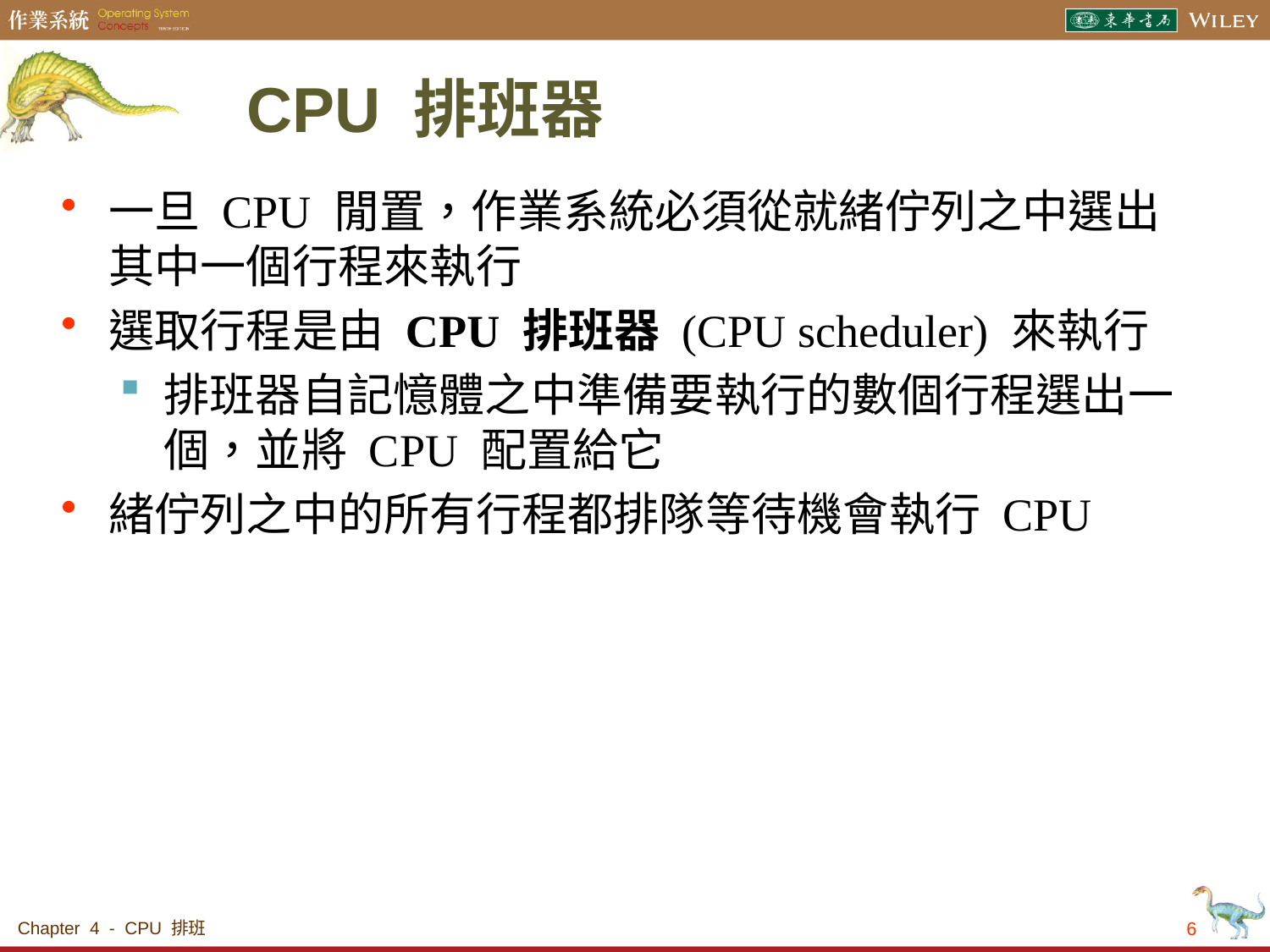

# CPU 排班器
一旦 CPU 閒置，作業系統必須從就緒佇列之中選出其中一個行程來執行
選取行程是由 CPU 排班器 (CPU scheduler) 來執行
排班器自記憶體之中準備要執行的數個行程選出一個，並將 CPU 配置給它
緒佇列之中的所有行程都排隊等待機會執行 CPU
Chapter  4  -  CPU 排班
6